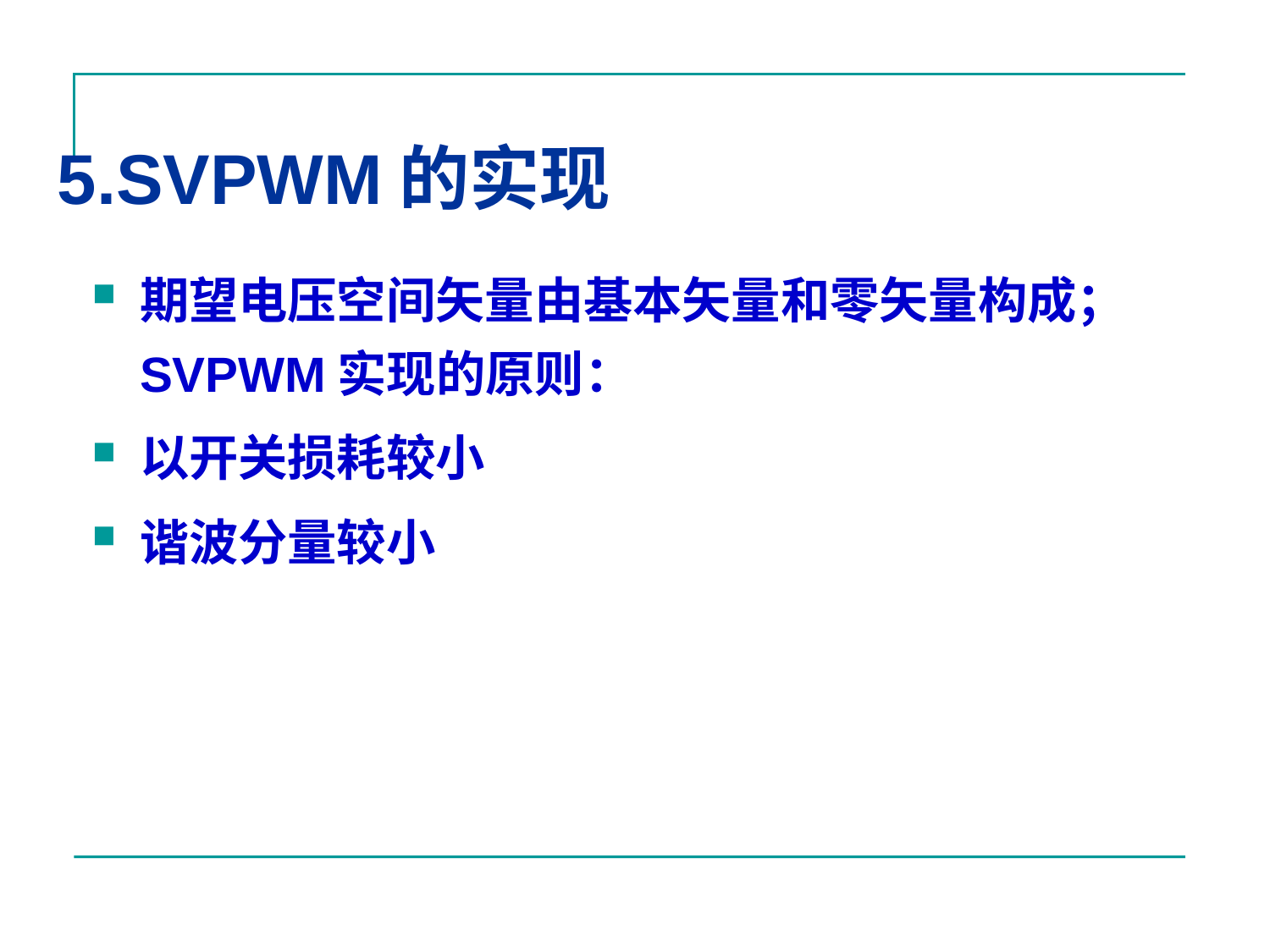

# 5.SVPWM的实现
期望电压空间矢量由基本矢量和零矢量构成；SVPWM实现的原则：
以开关损耗较小
谐波分量较小